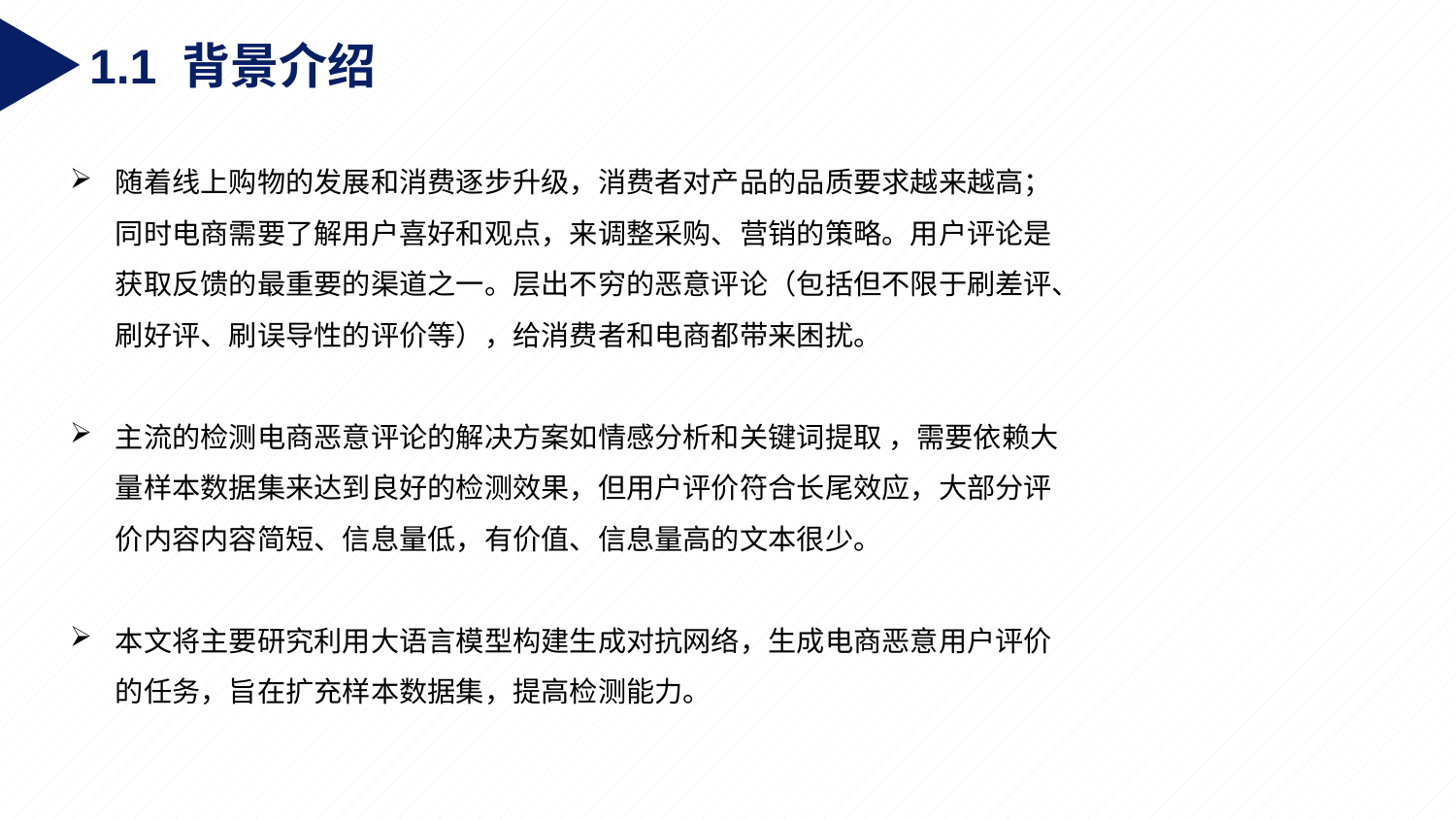

1.1 背景介绍
随着线上购物的发展和消费逐步升级，消费者对产品的品质要求越来越高；同时电商需要了解用户喜好和观点，来调整采购、营销的策略。用户评论是获取反馈的最重要的渠道之一。层出不穷的恶意评论（包括但不限于刷差评、刷好评、刷误导性的评价等），给消费者和电商都带来困扰。

主流的检测电商恶意评论的解决方案如情感分析和关键词提取 ，需要依赖大量样本数据集来达到良好的检测效果，但用户评价符合长尾效应，大部分评价内容内容简短、信息量低，有价值、信息量高的文本很少。

本文将主要研究利用大语言模型构建生成对抗网络，生成电商恶意用户评价的任务，旨在扩充样本数据集，提高检测能力。